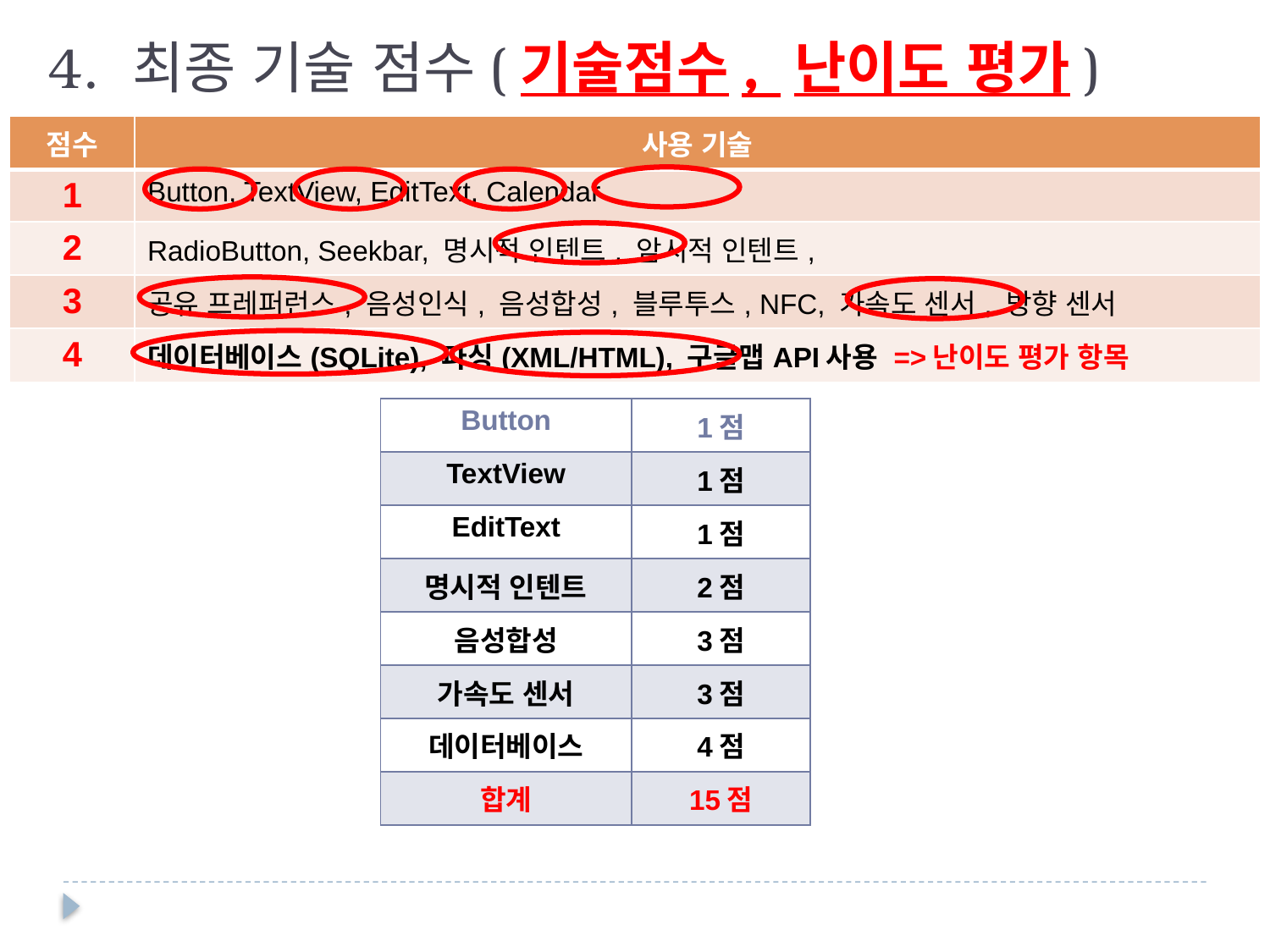

# 4. 최종 기술 점수(기술점수, 난이도 평가)
| 점수 | 사용 기술 |
| --- | --- |
| 1 | Button, TextView, EditText, Calendar |
| 2 | RadioButton, Seekbar, 명시적 인텐트, 암시적 인텐트, |
| 3 | 공유 프레퍼런스, 음성인식, 음성합성, 블루투스, NFC, 가속도 센서, 방향 센서 |
| 4 | 데이터베이스(SQLite), 파싱(XML/HTML), 구글맵API사용 =>난이도 평가 항목 |

| Button | 1점 |
| --- | --- |
| TextView | 1점 |
| EditText | 1점 |
| 명시적 인텐트 | 2점 |
| 음성합성 | 3점 |
| 가속도 센서 | 3점 |
| 데이터베이스 | 4점 |
| 합계 | 15점 |